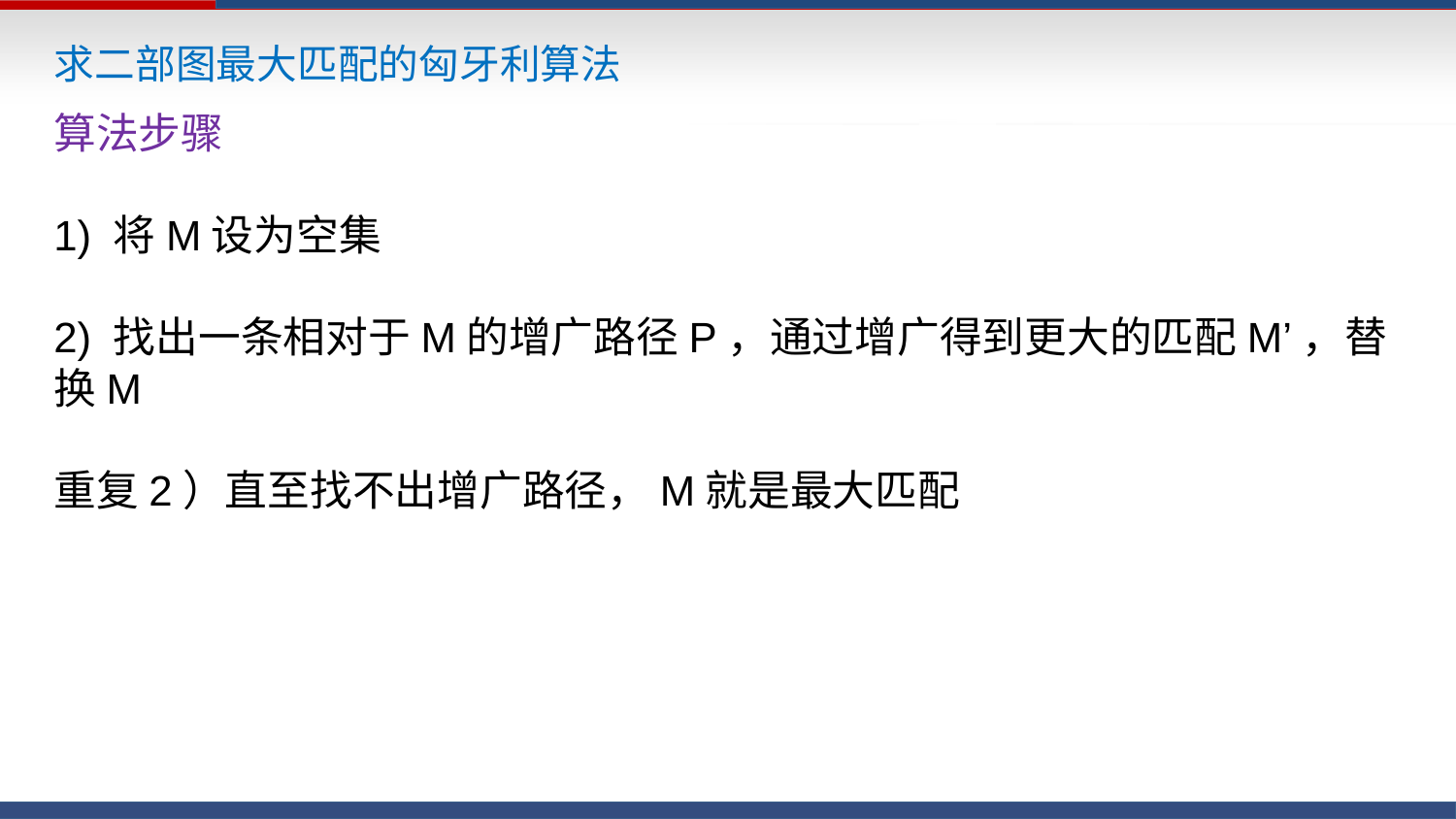

求二部图最大匹配的匈牙利算法
算法步骤

1) 将M设为空集

2) 找出一条相对于M的增广路径P，通过增广得到更大的匹配M’，替换M

重复2）直至找不出增广路径，M就是最大匹配